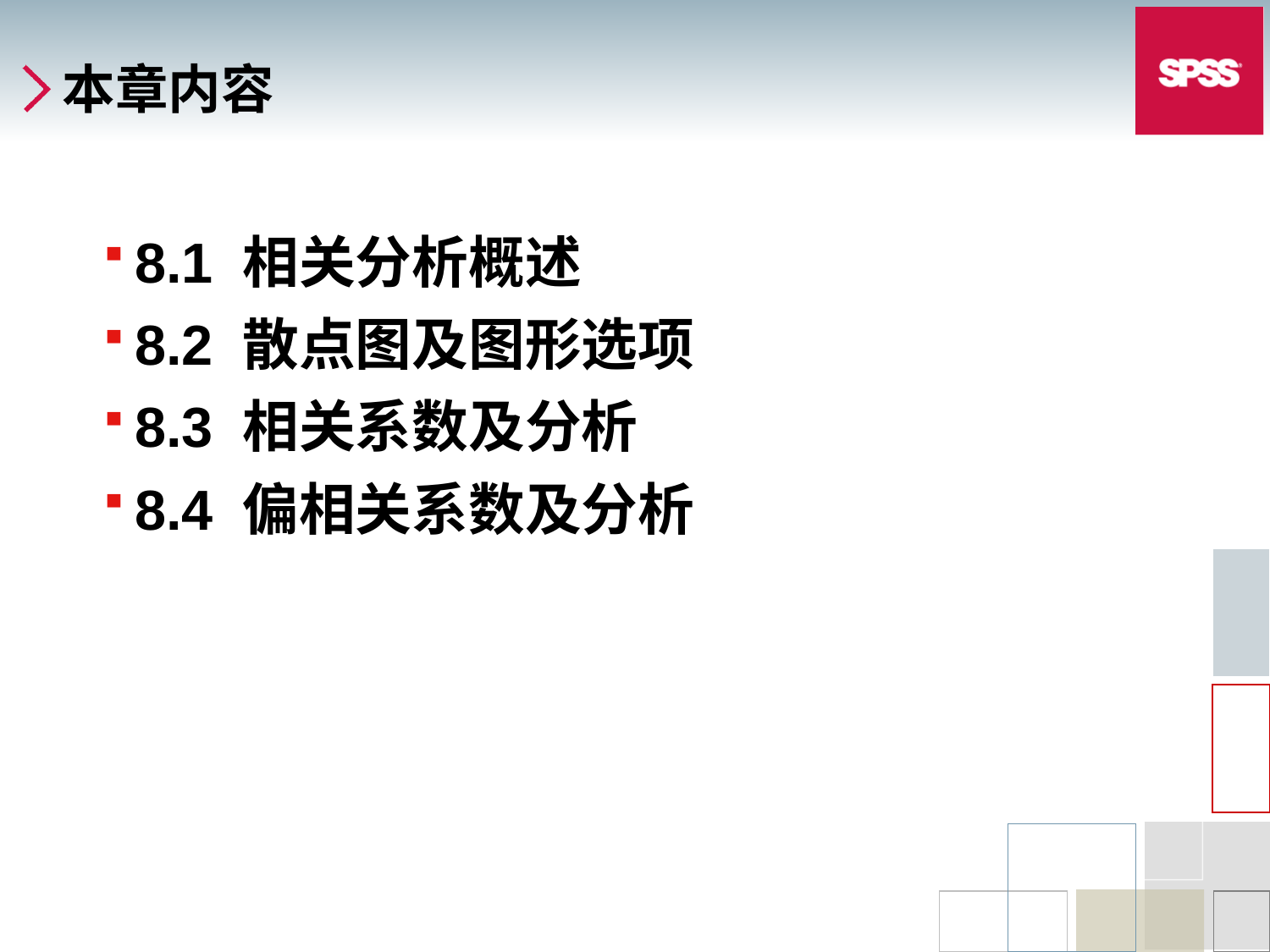

# 本章内容
8.1 相关分析概述
8.2 散点图及图形选项
8.3 相关系数及分析
8.4 偏相关系数及分析